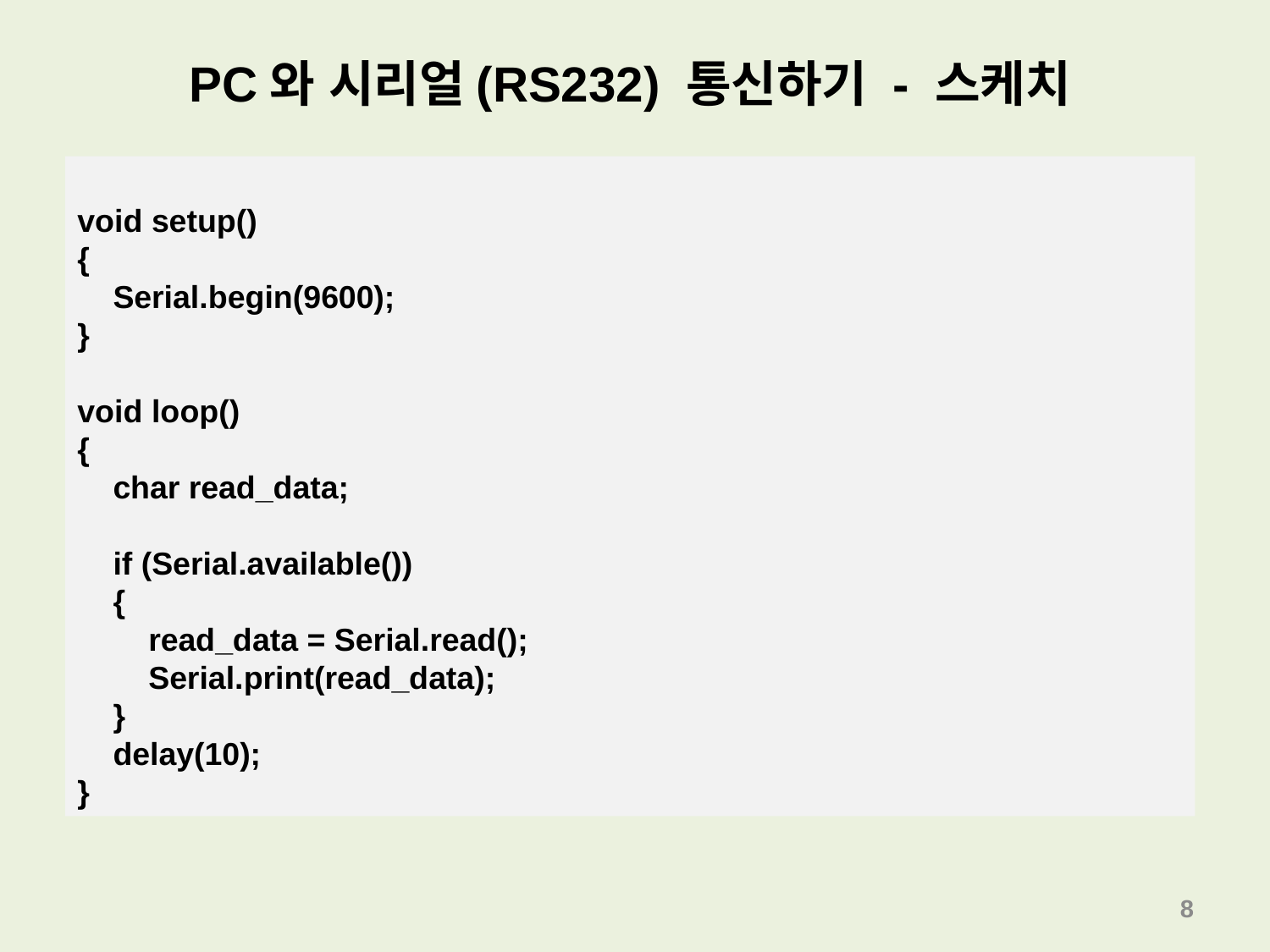

PC와 시리얼(RS232) 통신하기 - 스케치

void setup()
{
    Serial.begin(9600);
}

void loop()
{
    char read_data;

    if (Serial.available())
    {
        read_data = Serial.read();
        Serial.print(read_data);
    }
    delay(10);
}

8